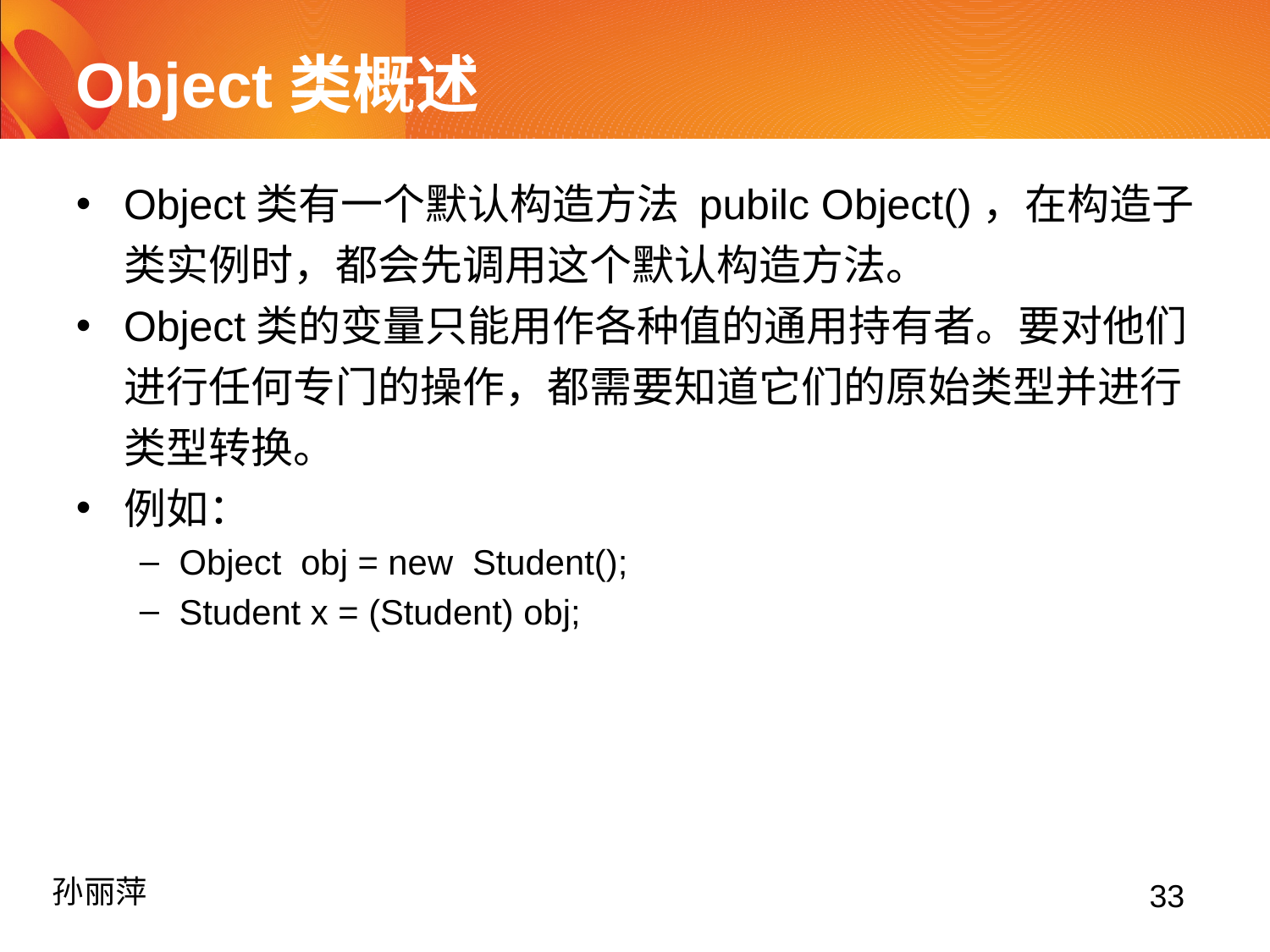

# Object类概述
Object类有一个默认构造方法 pubilc Object()，在构造子类实例时，都会先调用这个默认构造方法。
Object类的变量只能用作各种值的通用持有者。要对他们进行任何专门的操作，都需要知道它们的原始类型并进行类型转换。
例如：
Object  obj = new  Student();
Student x = (Student) obj;